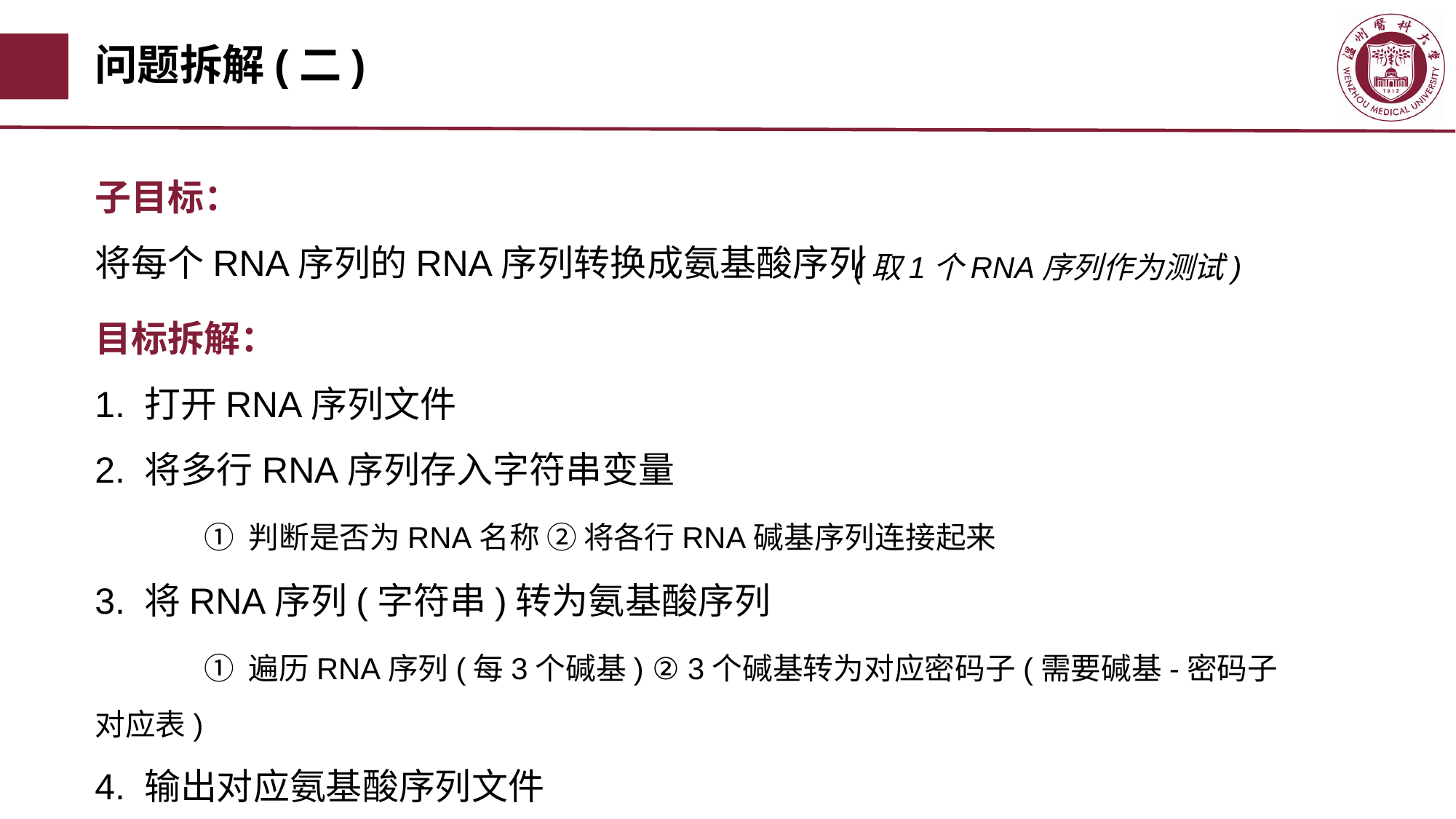

# 问题拆解(二)
子目标：
将每个RNA序列的RNA序列转换成氨基酸序列
(取1个RNA序列作为测试)
目标拆解：
1. 打开RNA序列文件
2. 将多行RNA序列存入字符串变量
	① 判断是否为RNA名称 ② 将各行RNA碱基序列连接起来
3. 将RNA序列(字符串)转为氨基酸序列
	① 遍历RNA序列(每3个碱基) ② 3个碱基转为对应密码子(需要碱基-密码子对应表)
4. 输出对应氨基酸序列文件